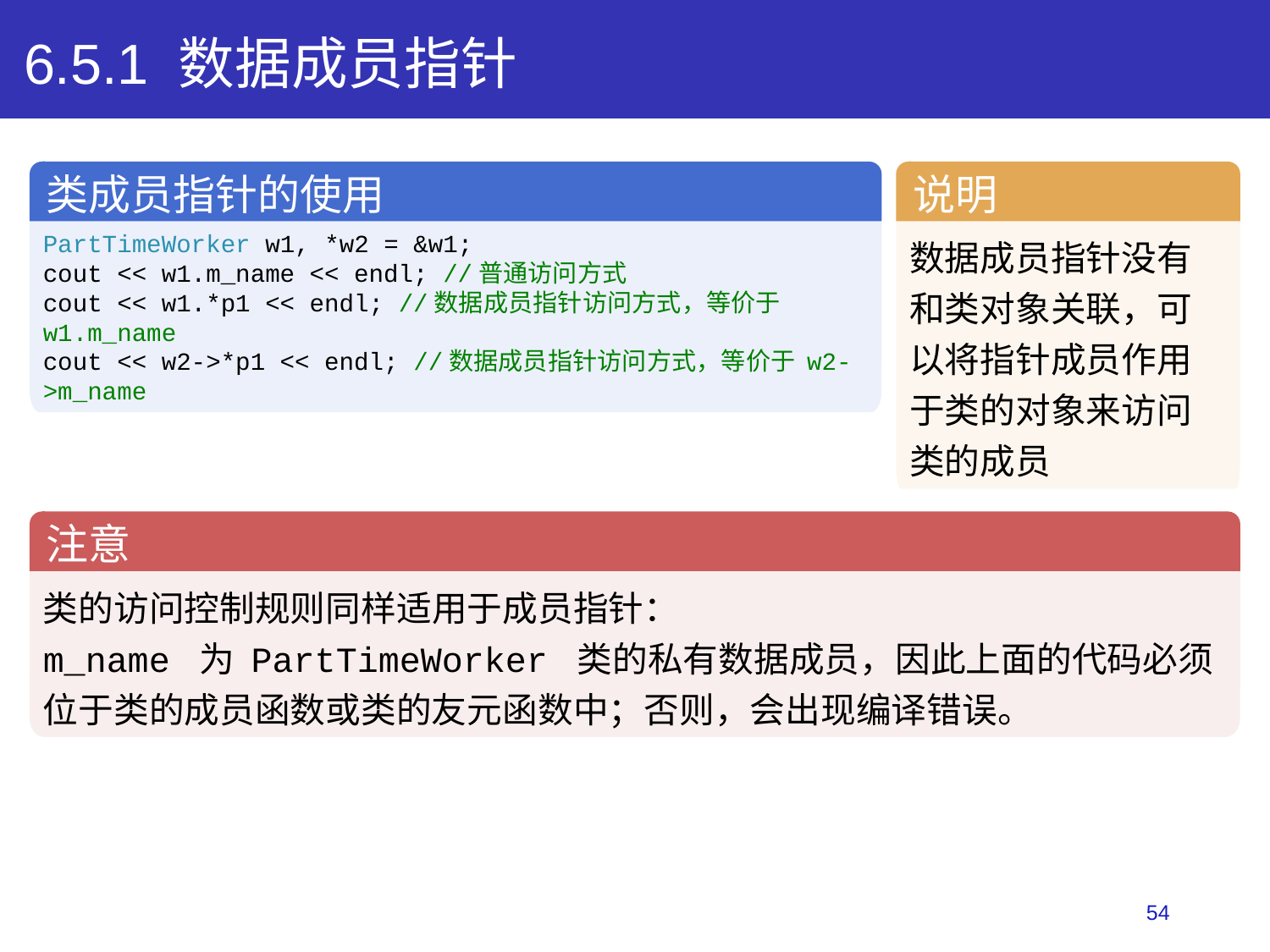

6.5.1 数据成员指针
类成员指针的使用

PartTimeWorker w1, *w2 = &w1;
cout << w1.m_name << endl; //普通访问方式
cout << w1.*p1 << endl; //数据成员指针访问方式，等价于 w1.m_name
cout << w2->*p1 << endl; //数据成员指针访问方式，等价于 w2->m_name
说明

数据成员指针没有和类对象关联，可以将指针成员作用于类的对象来访问类的成员
注意
类的访问控制规则同样适用于成员指针：
m_name 为 PartTimeWorker 类的私有数据成员，因此上面的代码必须位于类的成员函数或类的友元函数中；否则，会出现编译错误。
54